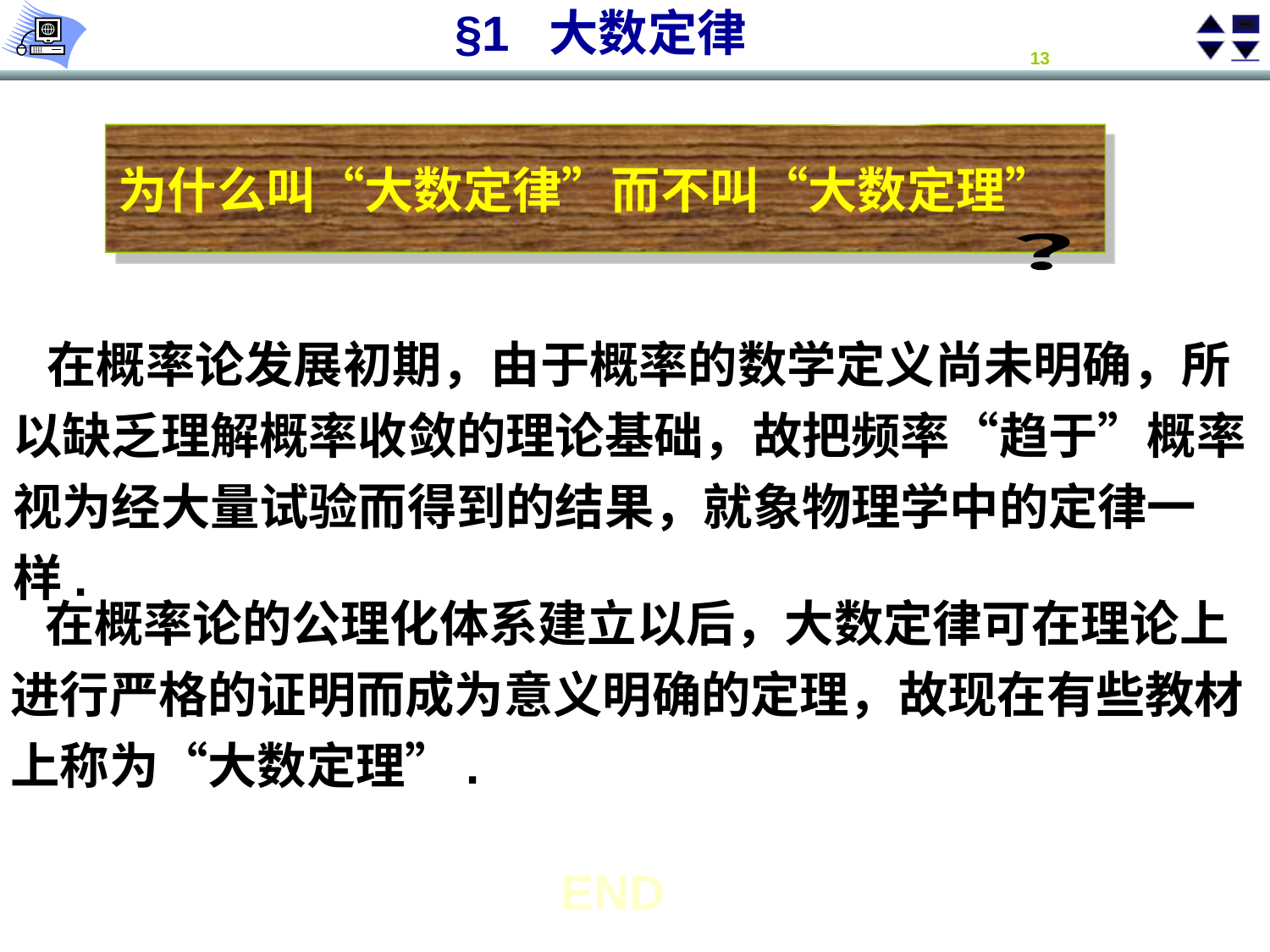

为什么叫“大数定律”而不叫“大数定理”
？
  在概率论发展初期，由于概率的数学定义尚未明确，所以缺乏理解概率收敛的理论基础，故把频率“趋于”概率视为经大量试验而得到的结果，就象物理学中的定律一样.
  在概率论的公理化体系建立以后，大数定律可在理论上进行严格的证明而成为意义明确的定理，故现在有些教材上称为“大数定理”.
END